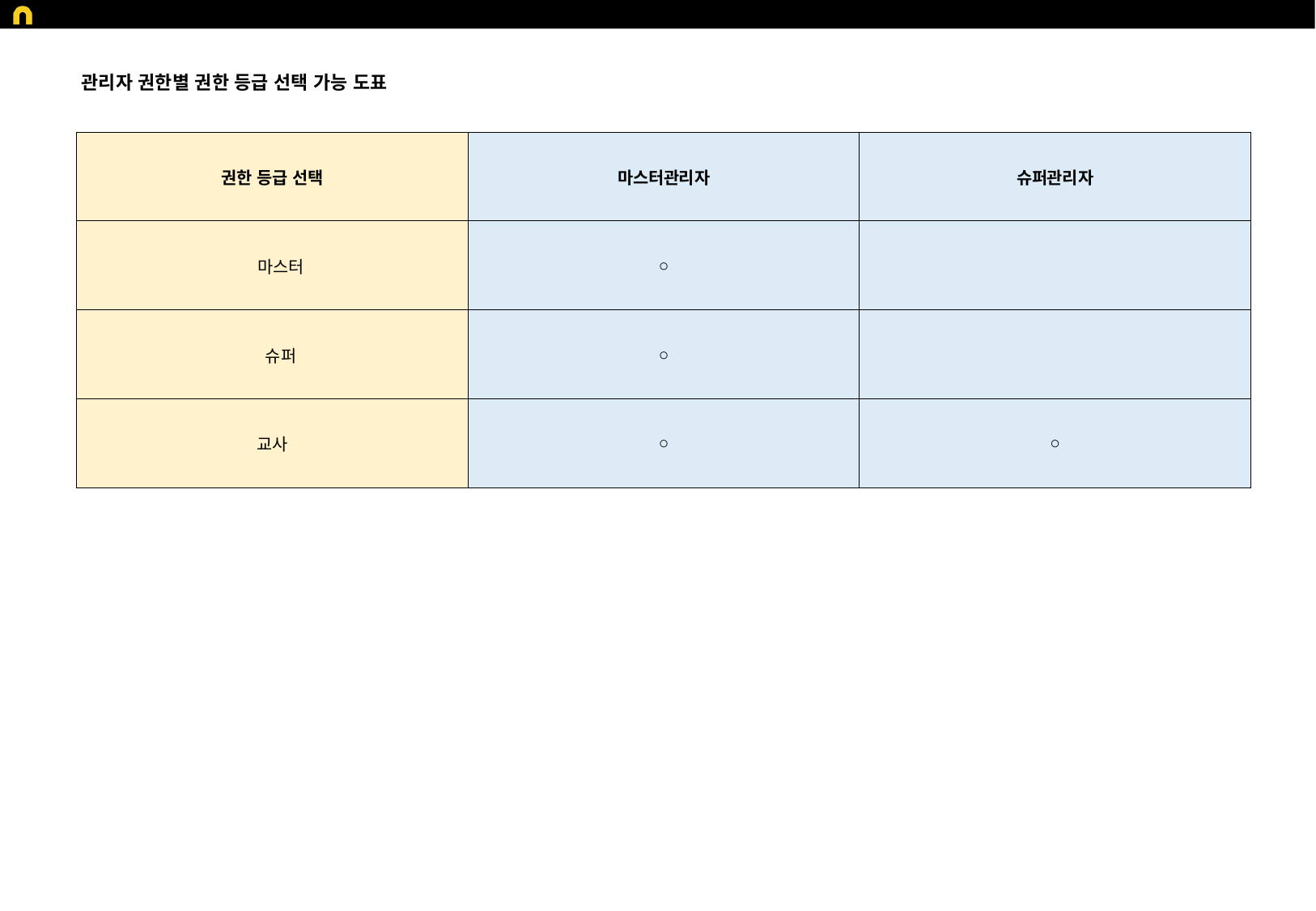

관리자 권한별 권한 등급 선택 가능 도표
| 권한 등급 선택 | 마스터관리자 | 슈퍼관리자 |
| --- | --- | --- |
| 마스터 | ○ |  |
| 슈퍼 | ○ |  |
| 교사 | ○ | ○ |